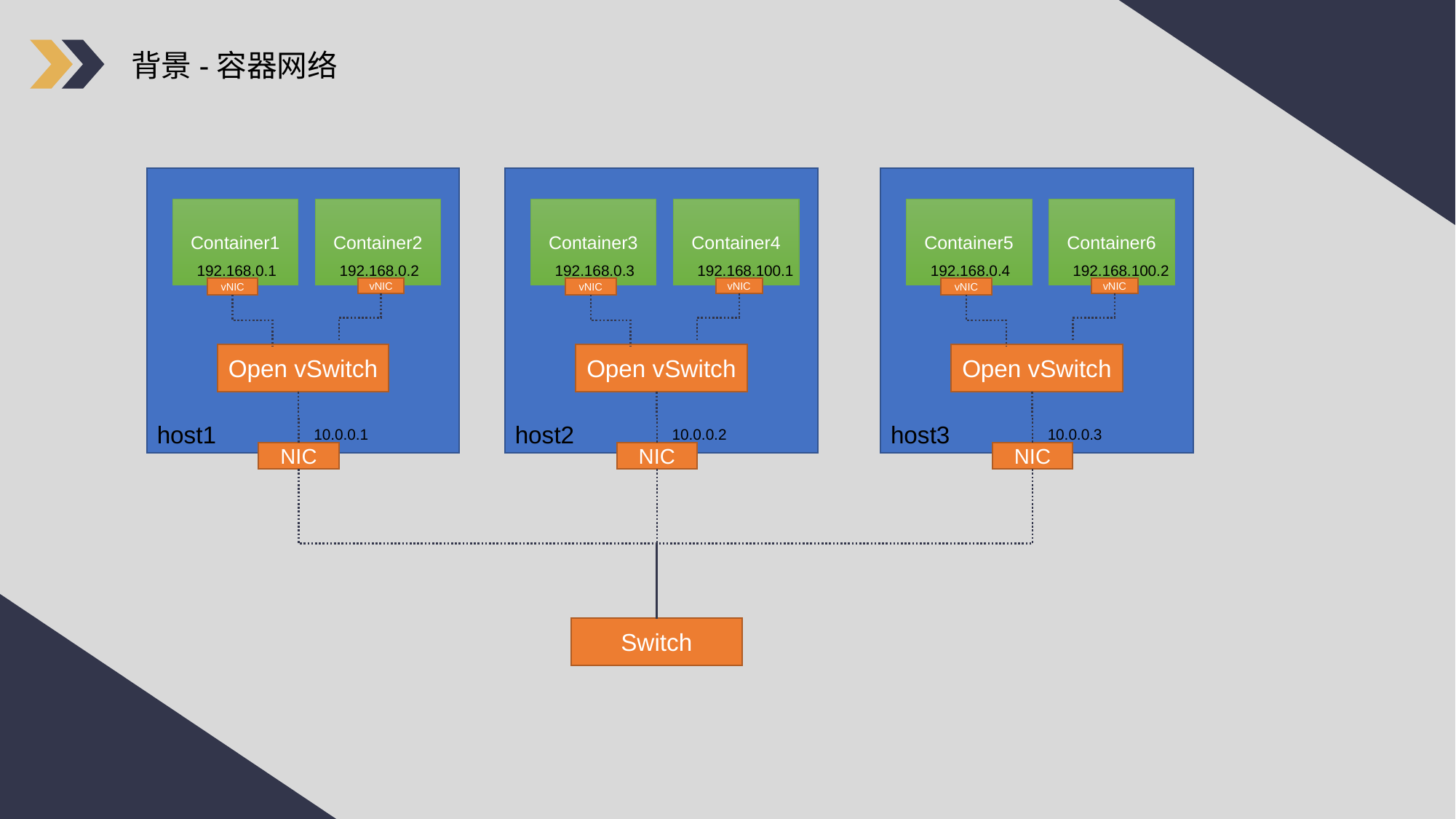

背景-容器网络

10.0.0.1
NIC
Container1
192.168.0.1
vNIC
Container2
192.168.0.2
vNIC
Open vSwitch
host1

10.0.0.2
NIC
Container3
192.168.0.3
vNIC
Container4
192.168.100.1
vNIC
Open vSwitch
host2

10.0.0.3
NIC
Container5
192.168.0.4
vNIC
Container6
192.168.100.2
vNIC
Open vSwitch
host3
Switch